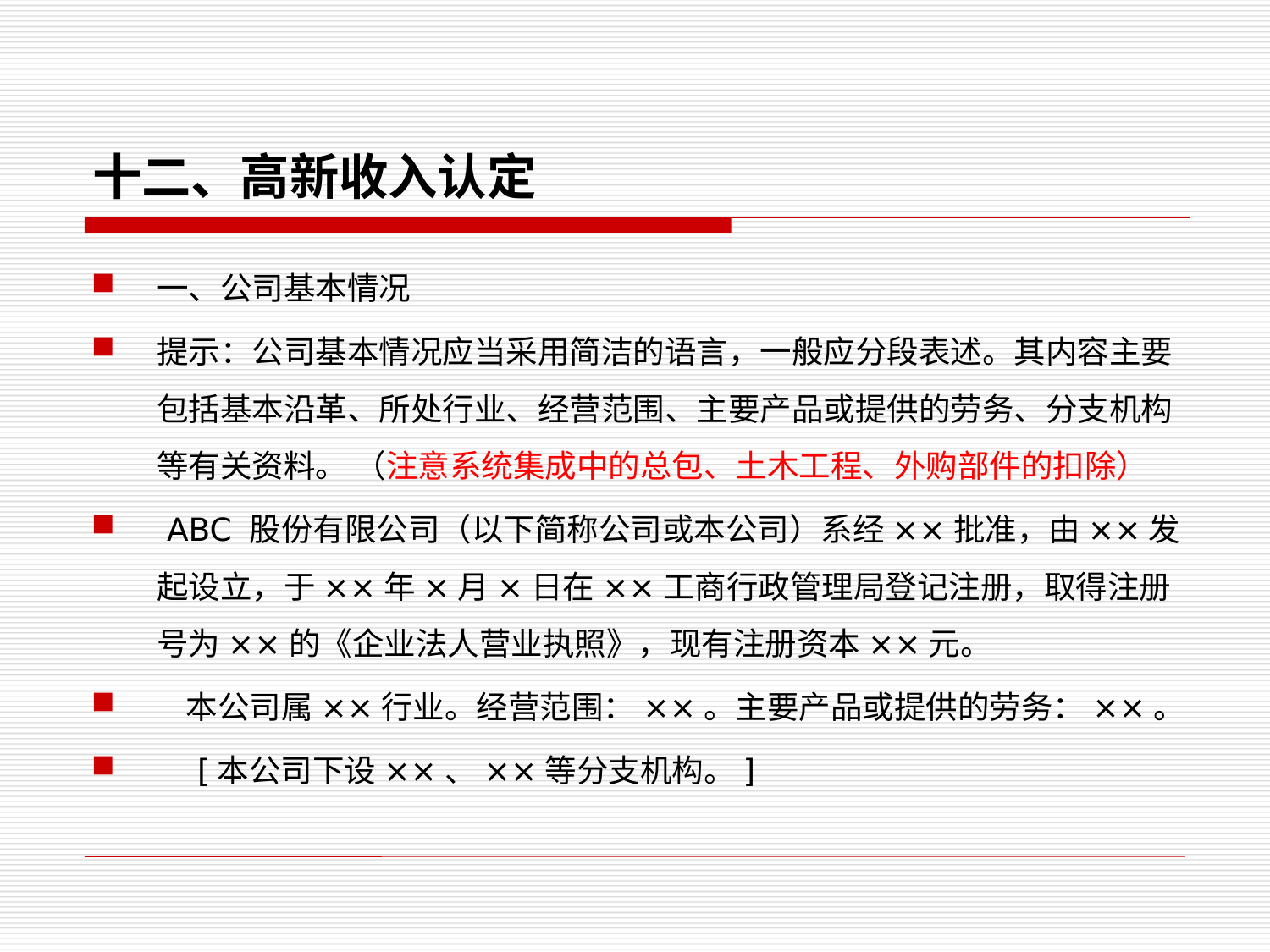

# 十二、高新收入认定
一、公司基本情况
提示：公司基本情况应当采用简洁的语言，一般应分段表述。其内容主要包括基本沿革、所处行业、经营范围、主要产品或提供的劳务、分支机构等有关资料。 （注意系统集成中的总包、土木工程、外购部件的扣除）
 ABC 股份有限公司（以下简称公司或本公司）系经××批准，由××发起设立，于××年×月×日在××工商行政管理局登记注册，取得注册号为××的《企业法人营业执照》，现有注册资本××元。
   本公司属××行业。经营范围：××。主要产品或提供的劳务：××。
    [本公司下设××、××等分支机构。]